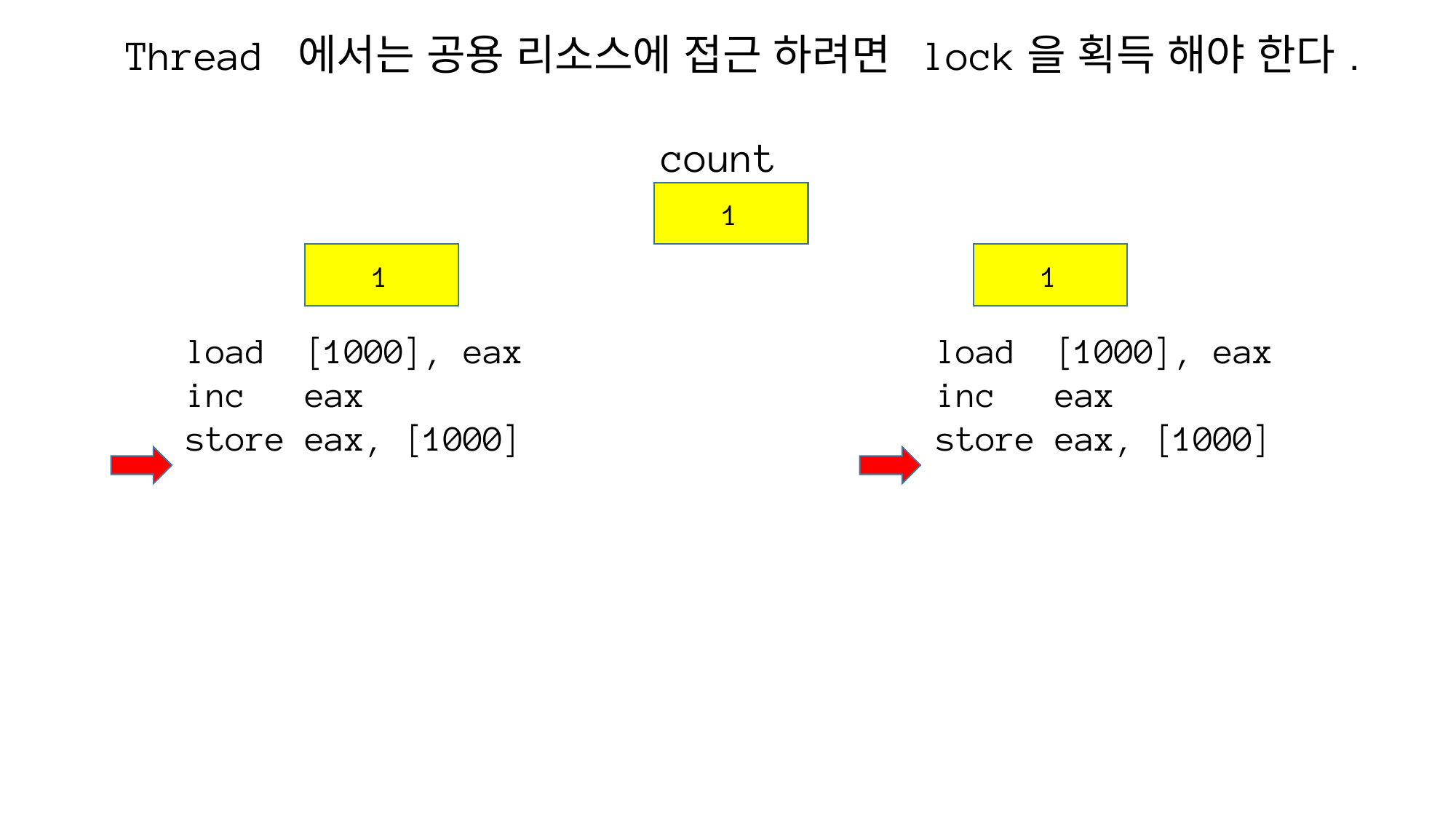

Thread 에서는 공용 리소스에 접근 하려면  lock을 획득 해야 한다.
count
1
1
1
load  [1000], eax
inc   eax
store eax, [1000]
load  [1000], eax
inc   eax
store eax, [1000]